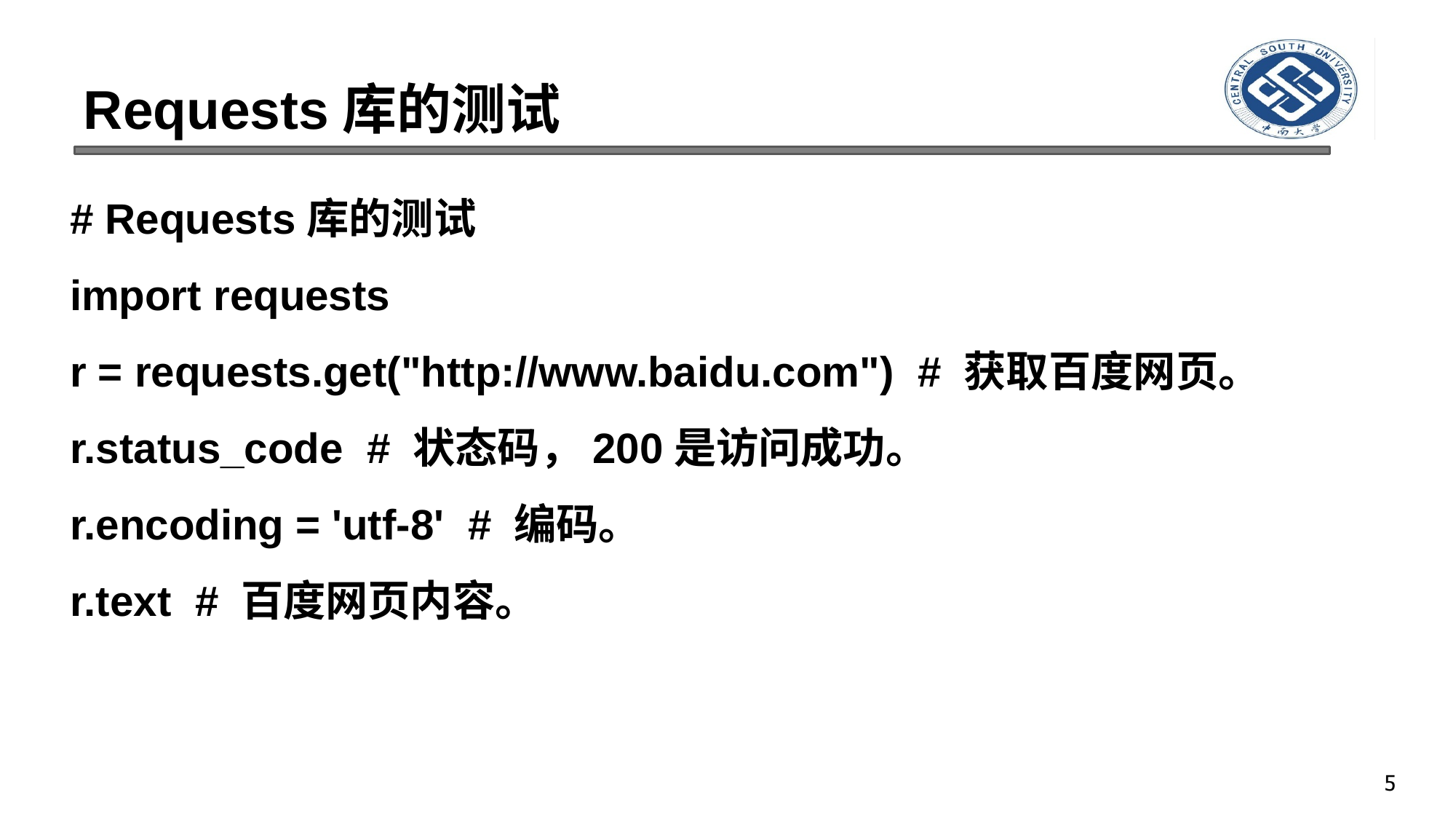

# Requests库的测试
# Requests库的测试
import requests
r = requests.get("http://www.baidu.com")  # 获取百度网页。
r.status_code  # 状态码，200是访问成功。
r.encoding = 'utf-8'  # 编码。
r.text  # 百度网页内容。

5